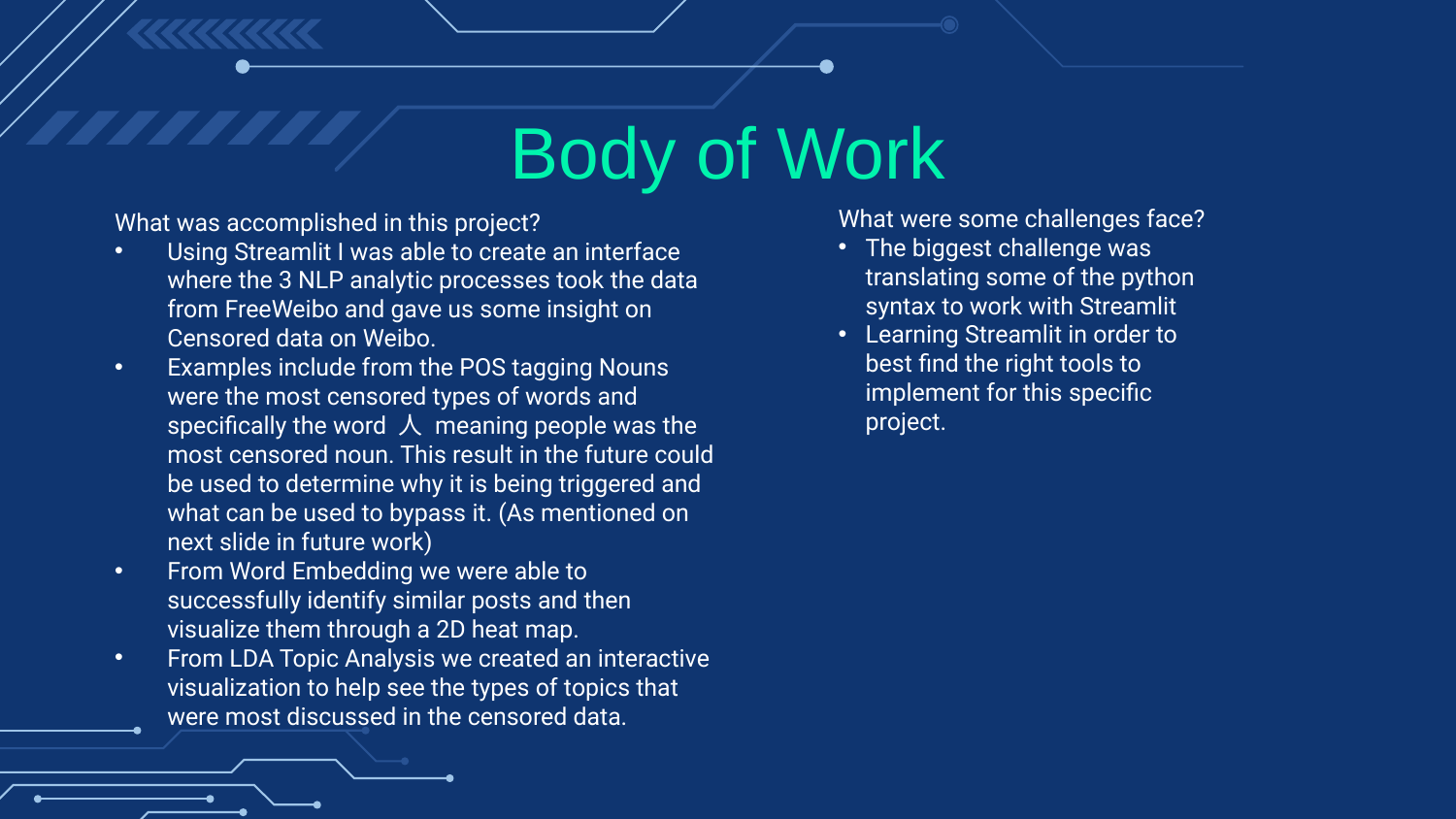

# Body of Work
What were some challenges face?
The biggest challenge was translating some of the python syntax to work with Streamlit
Learning Streamlit in order to best find the right tools to implement for this specific project.
What was accomplished in this project?
Using Streamlit I was able to create an interface where the 3 NLP analytic processes took the data from FreeWeibo and gave us some insight on Censored data on Weibo.
Examples include from the POS tagging Nouns were the most censored types of words and specifically the word 人 meaning people was the most censored noun. This result in the future could be used to determine why it is being triggered and what can be used to bypass it. (As mentioned on next slide in future work)
From Word Embedding we were able to successfully identify similar posts and then visualize them through a 2D heat map.
From LDA Topic Analysis we created an interactive visualization to help see the types of topics that were most discussed in the censored data.